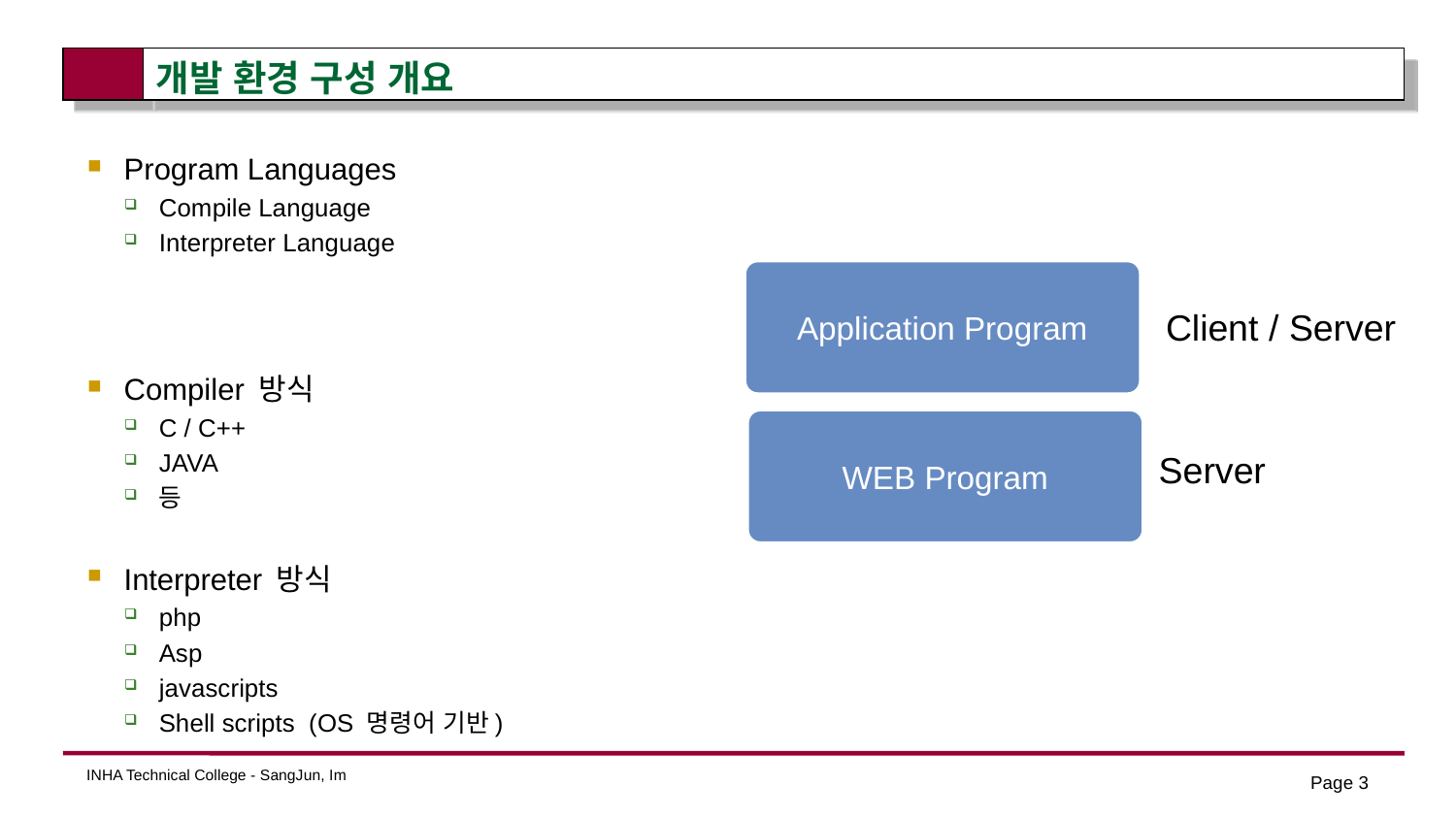

# 개발 환경 구성 개요
Program Languages
Compile Language
Interpreter Language

Compiler 방식
C / C++
JAVA
등

Interpreter 방식
php
Asp
javascripts
Shell scripts  (OS 명령어 기반)

Application Program

Client / Server
WEB Program

Server
Page 3